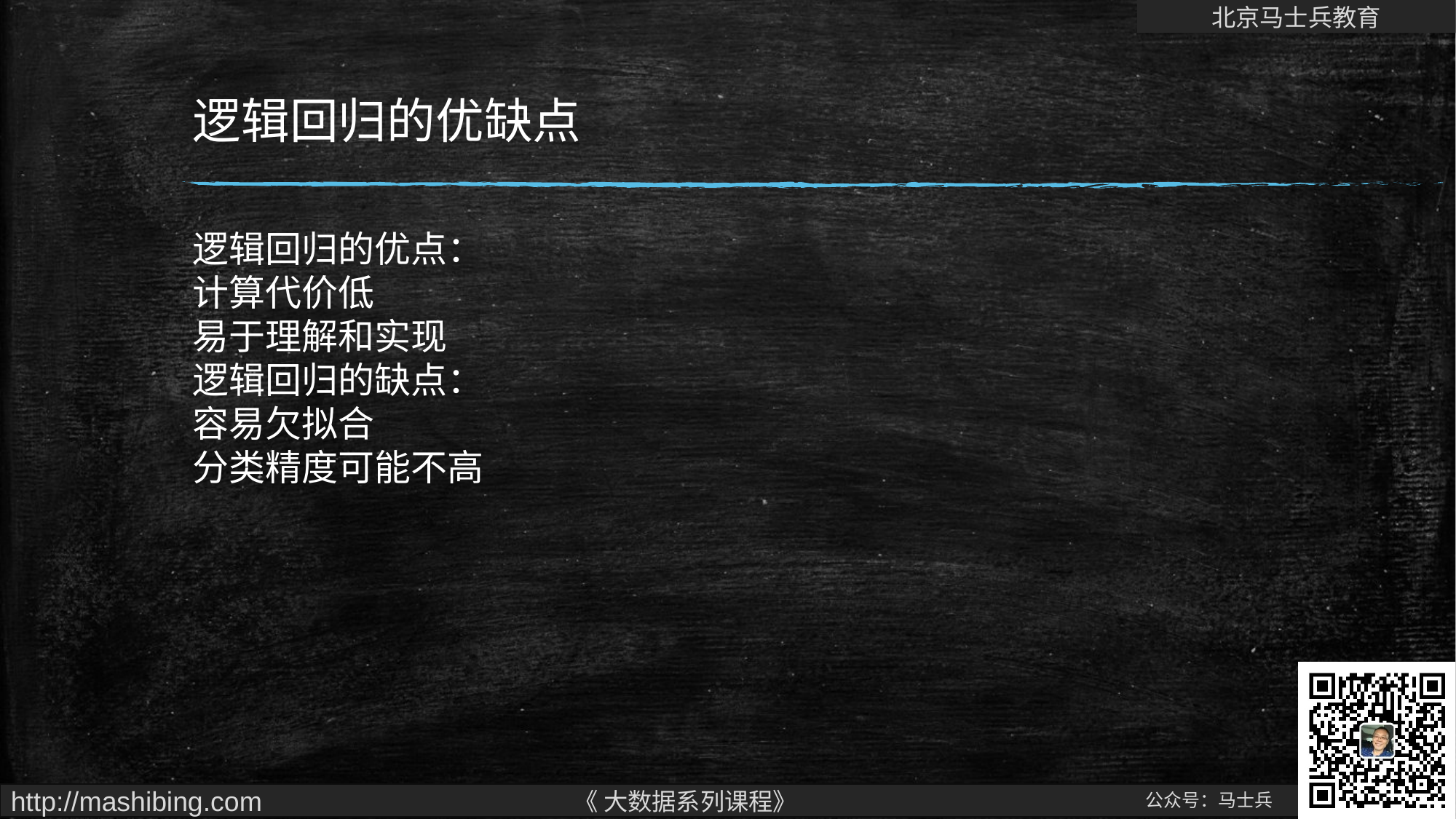

逻辑回归的优点：
计算代价低
易于理解和实现
逻辑回归的缺点：
容易欠拟合
分类精度可能不高
# 逻辑回归的优缺点